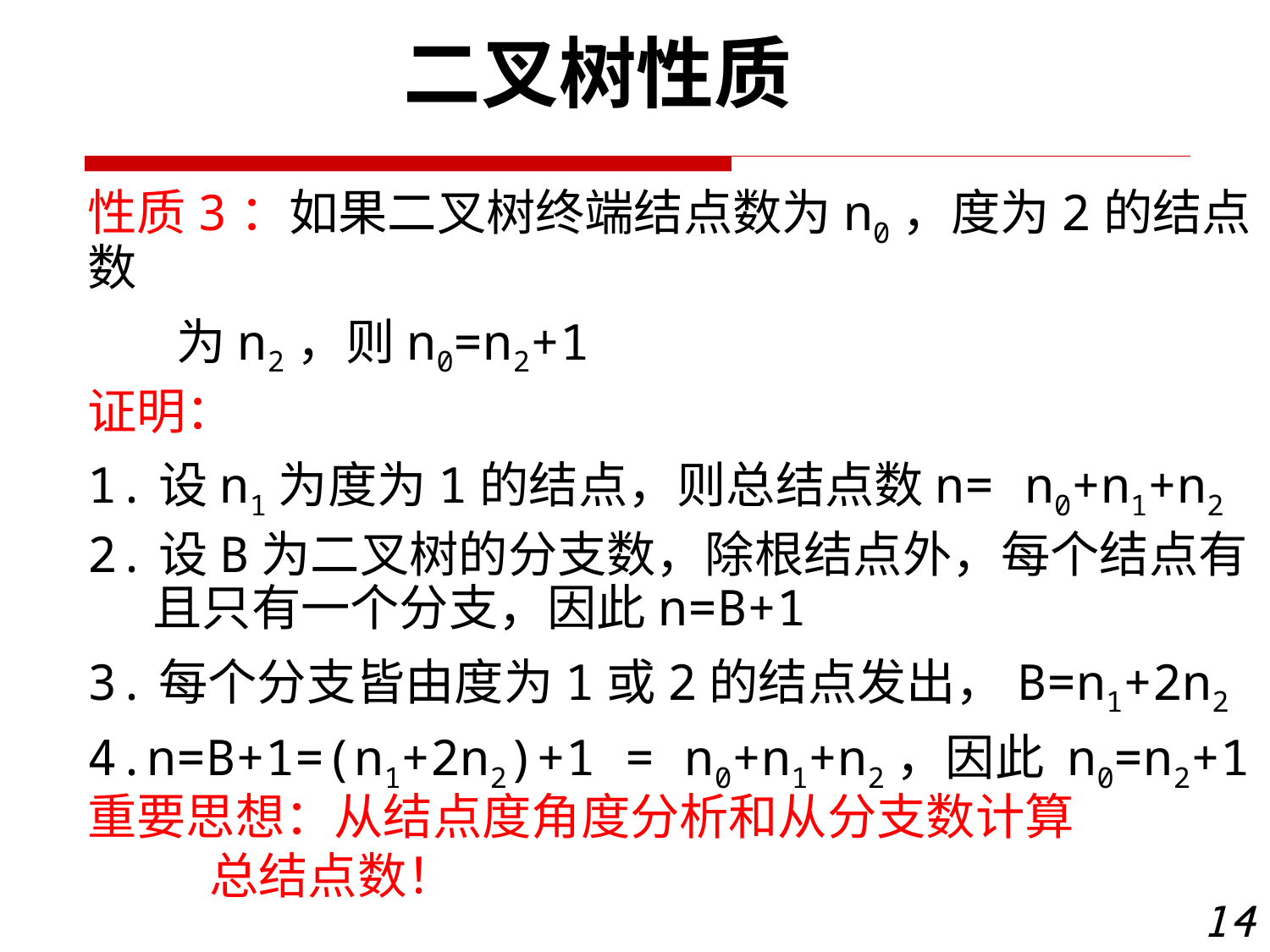

二叉树性质
性质3：如果二叉树终端结点数为n0，度为2的结点数
       为n2，则n0=n2+1
证明：
1.设n1为度为1的结点，则总结点数n= n0+n1+n2
2.设B为二叉树的分支数，除根结点外，每个结点有且只有一个分支，因此n=B+1
3.每个分支皆由度为1或2的结点发出，B=n1+2n2
4.n=B+1=(n1+2n2)+1 = n0+n1+n2，因此 n0=n2+1
重要思想：从结点度角度分析和从分支数计算
          总结点数！
14